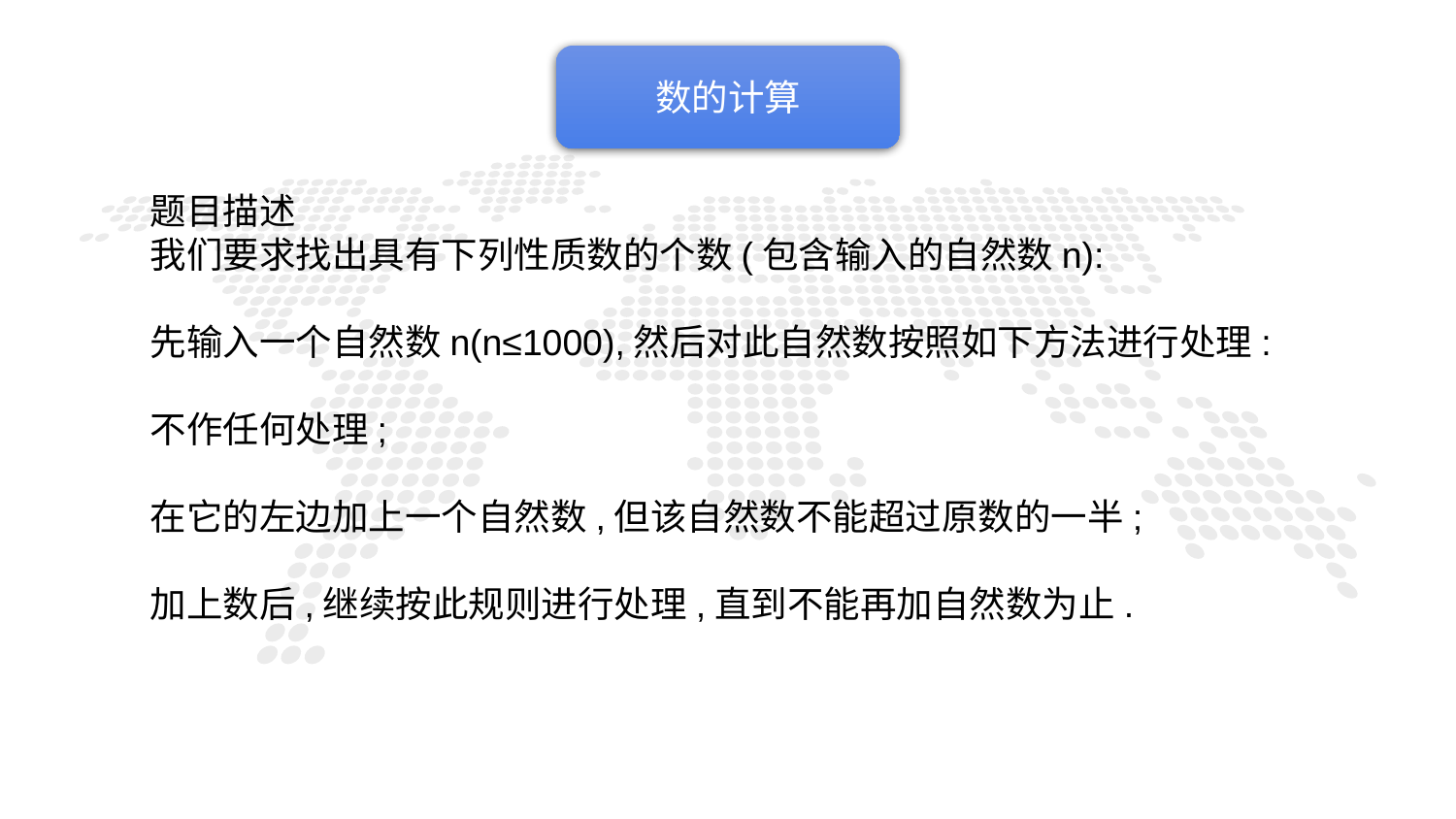

数的计算
题目描述
我们要求找出具有下列性质数的个数(包含输入的自然数n):

先输入一个自然数n(n≤1000),然后对此自然数按照如下方法进行处理:

不作任何处理;

在它的左边加上一个自然数,但该自然数不能超过原数的一半;

加上数后,继续按此规则进行处理,直到不能再加自然数为止.